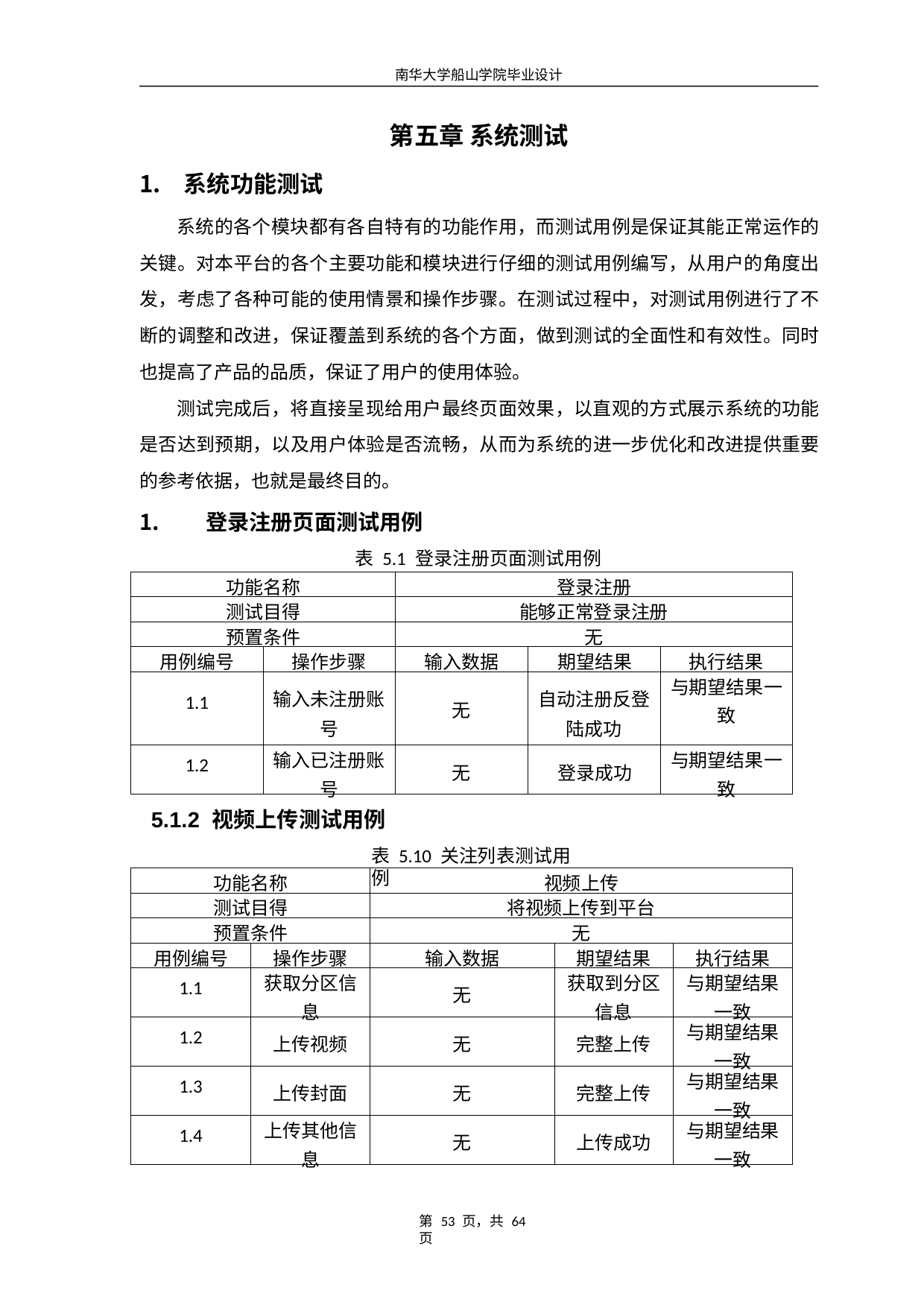

南华大学船山学院毕业设计

第五章 系统测试
系统功能测试
系统的各个模块都有各自特有的功能作用，而测试用例是保证其能正常运作的 关键。对本平台的各个主要功能和模块进行仔细的测试用例编写，从用户的角度出 发，考虑了各种可能的使用情景和操作步骤。在测试过程中，对测试用例进行了不 断的调整和改进，保证覆盖到系统的各个方面，做到测试的全面性和有效性。同时 也提高了产品的品质，保证了用户的使用体验。
测试完成后，将直接呈现给用户最终页面效果，以直观的方式展示系统的功能 是否达到预期，以及用户体验是否流畅，从而为系统的进一步优化和改进提供重要 的参考依据，也就是最终目的。

登录注册页面测试用例
表 5.1 登录注册页面测试用例
| 功能名称 |  | 登录注册 |  |  |
| --- | --- | --- | --- | --- |
| 测试目得 |  | 能够正常登录注册 |  |  |
| 预置条件 |  | 无 |  |  |
| 用例编号 | 操作步骤 | 输入数据 | 期望结果 | 执行结果 |
| 1.1 | 输入未注册账 号 | 无 | 自动注册反登 陆成功 | 与期望结果一 致 |
| 1.2 | 输入已注册账 号 | 无 | 登录成功 | 与期望结果一 致 |
5.1.2 视频上传测试用例
表 5.10 关注列表测试用例
| 功能名称 |  | 视频上传 |  |  |
| --- | --- | --- | --- | --- |
| 测试目得 |  | 将视频上传到平台 |  |  |
| 预置条件 |  | 无 |  |  |
| 用例编号 | 操作步骤 | 输入数据 | 期望结果 | 执行结果 |
| 1.1 | 获取分区信 息 | 无 | 获取到分区 信息 | 与期望结果 一致 |
| 1.2 | 上传视频 | 无 | 完整上传 | 与期望结果 一致 |
| 1.3 | 上传封面 | 无 | 完整上传 | 与期望结果 一致 |
| 1.4 | 上传其他信 息 | 无 | 上传成功 | 与期望结果 一致 |
第 53 页，共 64 页